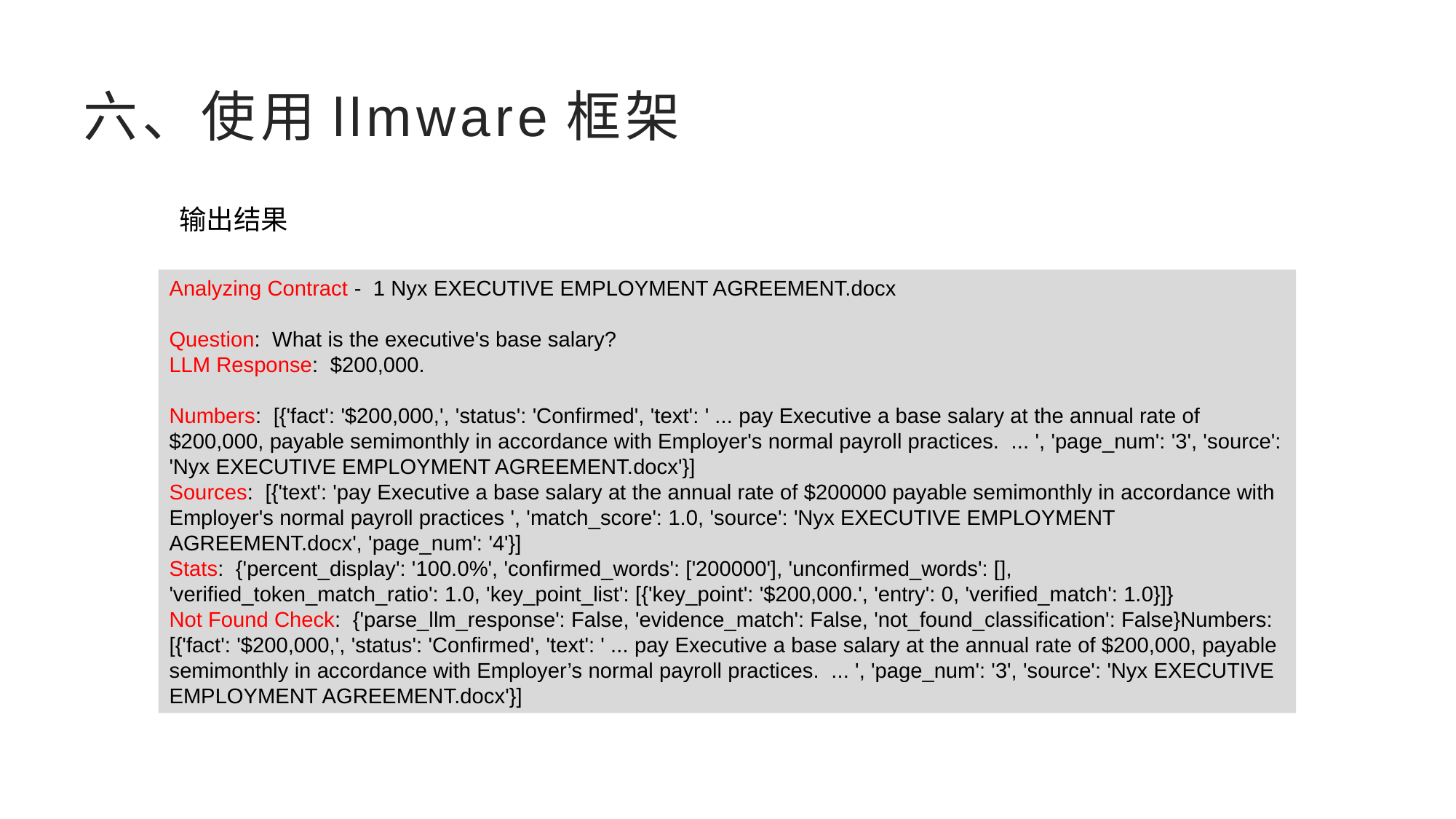

# 六、使用llmware框架
输出结果
Analyzing Contract -  1 Nyx EXECUTIVE EMPLOYMENT AGREEMENT.docx

Question:  What is the executive's base salary?
LLM Response:  $200,000.

Numbers:  [{'fact': '$200,000,', 'status': 'Confirmed', 'text': ' ... pay Executive a base salary at the annual rate of $200,000, payable semimonthly in accordance with Employer's normal payroll practices.  ... ', 'page_num': '3', 'source': 'Nyx EXECUTIVE EMPLOYMENT AGREEMENT.docx'}]
Sources:  [{'text': 'pay Executive a base salary at the annual rate of $200000 payable semimonthly in accordance with Employer's normal payroll practices ', 'match_score': 1.0, 'source': 'Nyx EXECUTIVE EMPLOYMENT AGREEMENT.docx', 'page_num': '4'}]
Stats:  {'percent_display': '100.0%', 'confirmed_words': ['200000'], 'unconfirmed_words': [], 'verified_token_match_ratio': 1.0, 'key_point_list': [{'key_point': '$200,000.', 'entry': 0, 'verified_match': 1.0}]}
Not Found Check:  {'parse_llm_response': False, 'evidence_match': False, 'not_found_classification': False}Numbers:  [{'fact': '$200,000,', 'status': 'Confirmed', 'text': ' ... pay Executive a base salary at the annual rate of $200,000, payable semimonthly in accordance with Employer’s normal payroll practices.  ... ', 'page_num': '3', 'source': 'Nyx EXECUTIVE EMPLOYMENT AGREEMENT.docx'}]